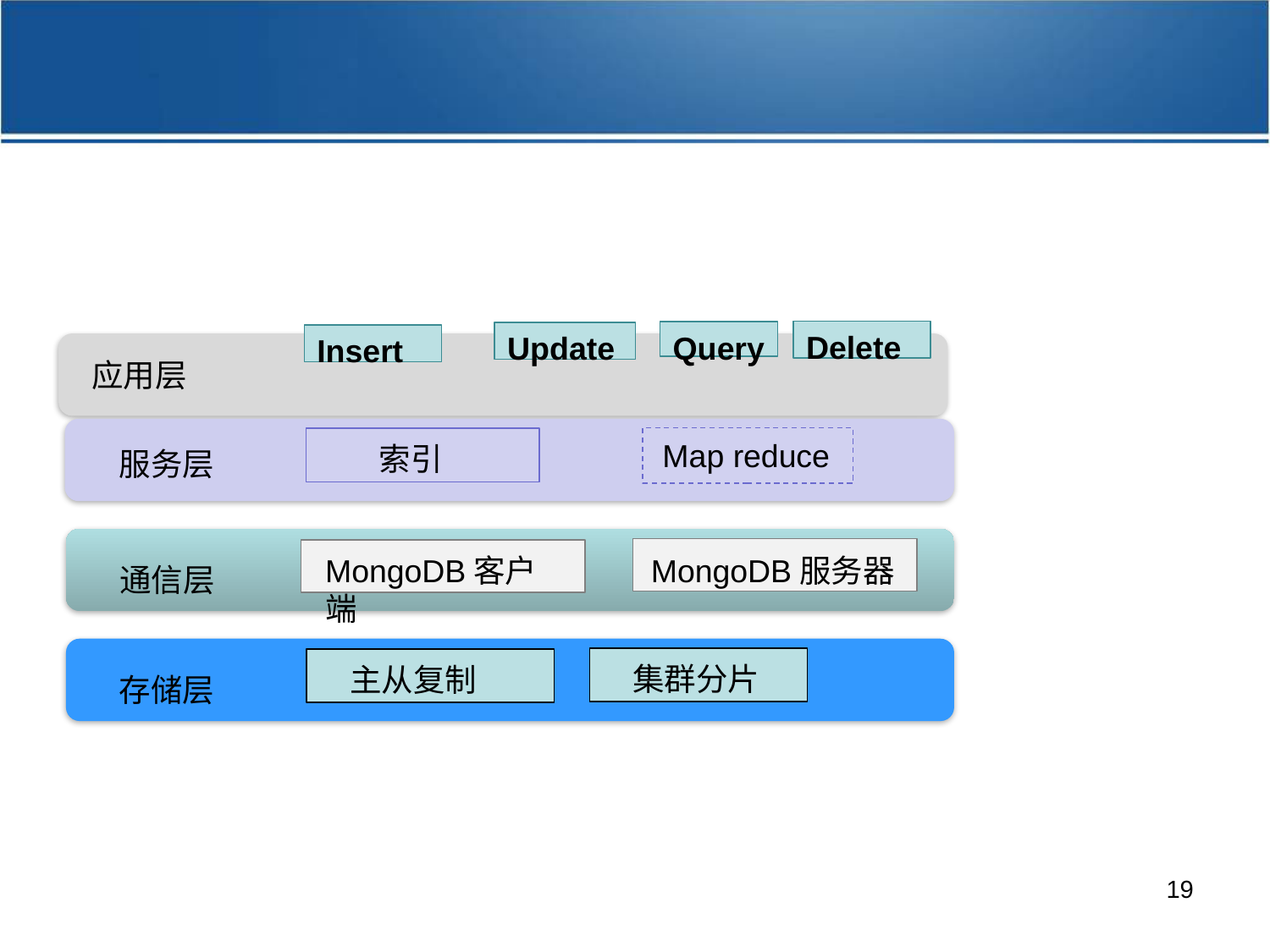

Delete
Query
Update
Insert

应用层

Map reduce
索引
服务层

MongoDB客户端
MongoDB服务器
通信层

集群分片
主从复制
存储层
19